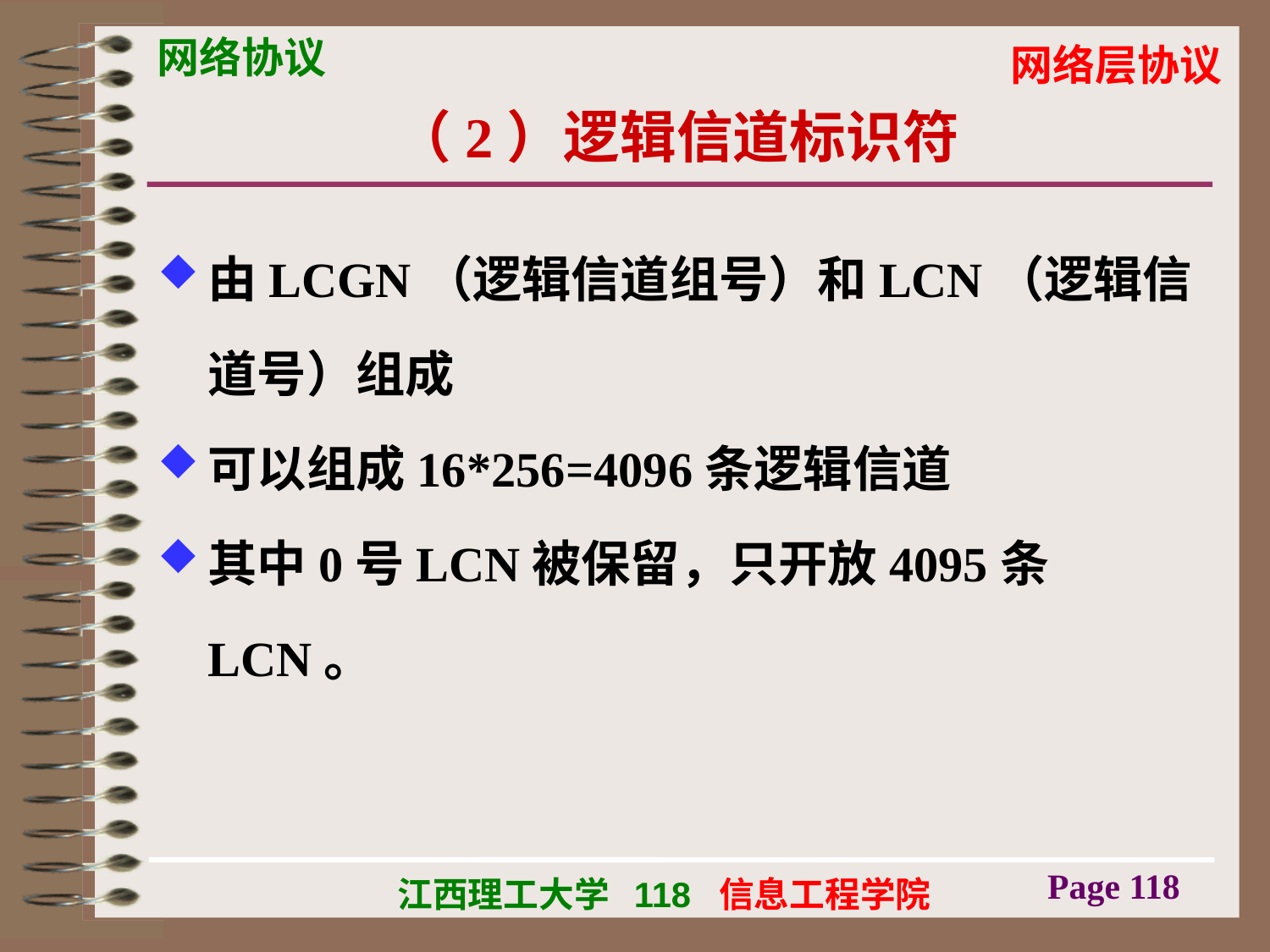

# （2）逻辑信道标识符
由LCGN（逻辑信道组号）和LCN（逻辑信道号）组成
可以组成16*256=4096条逻辑信道
其中0号LCN被保留，只开放4095条LCN。
Page 118